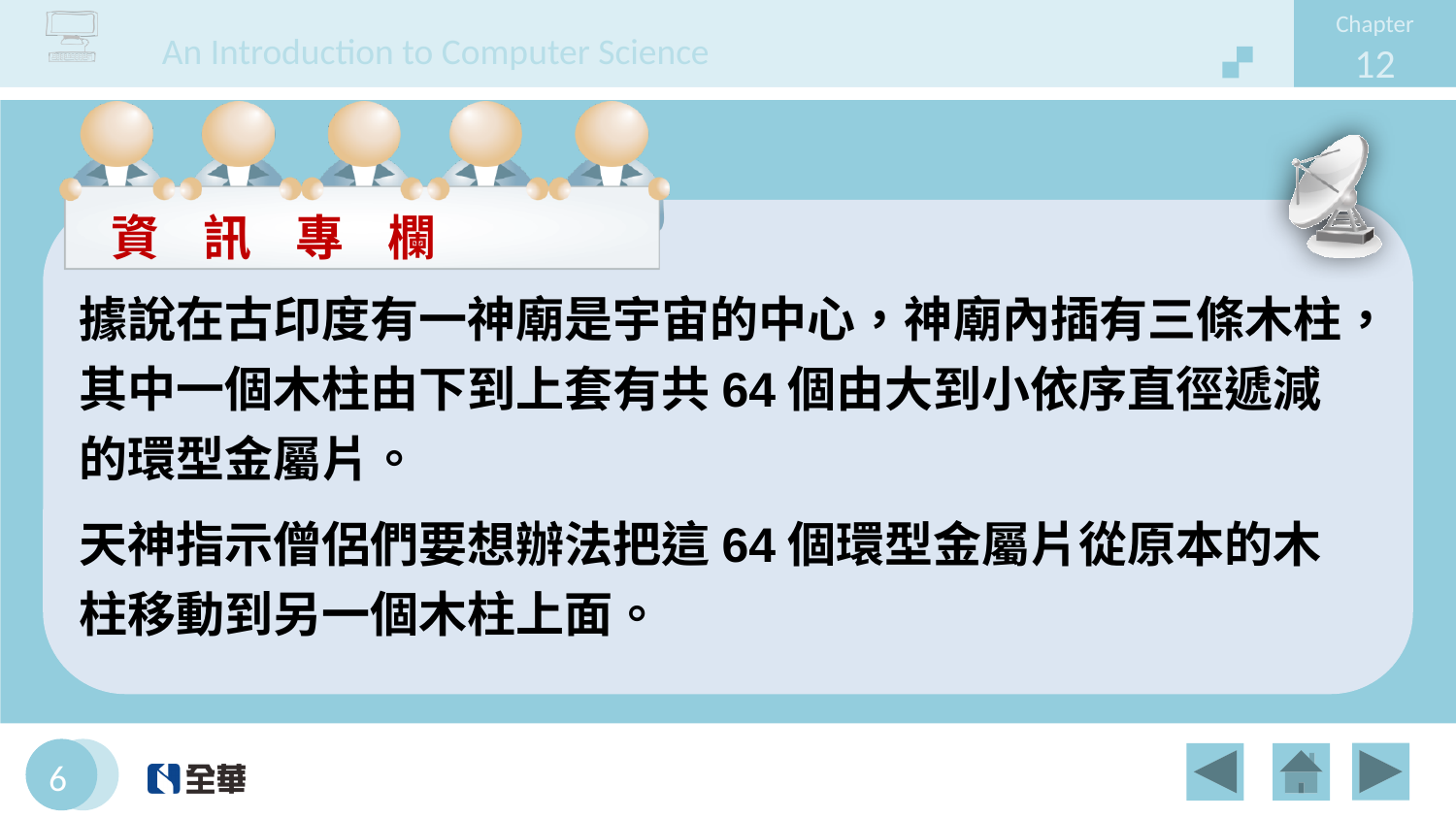

據說在古印度有一神廟是宇宙的中心，神廟內插有三條木柱，其中一個木柱由下到上套有共64個由大到小依序直徑遞減的環型金屬片。
天神指示僧侶們要想辦法把這64個環型金屬片從原本的木柱移動到另一個木柱上面。